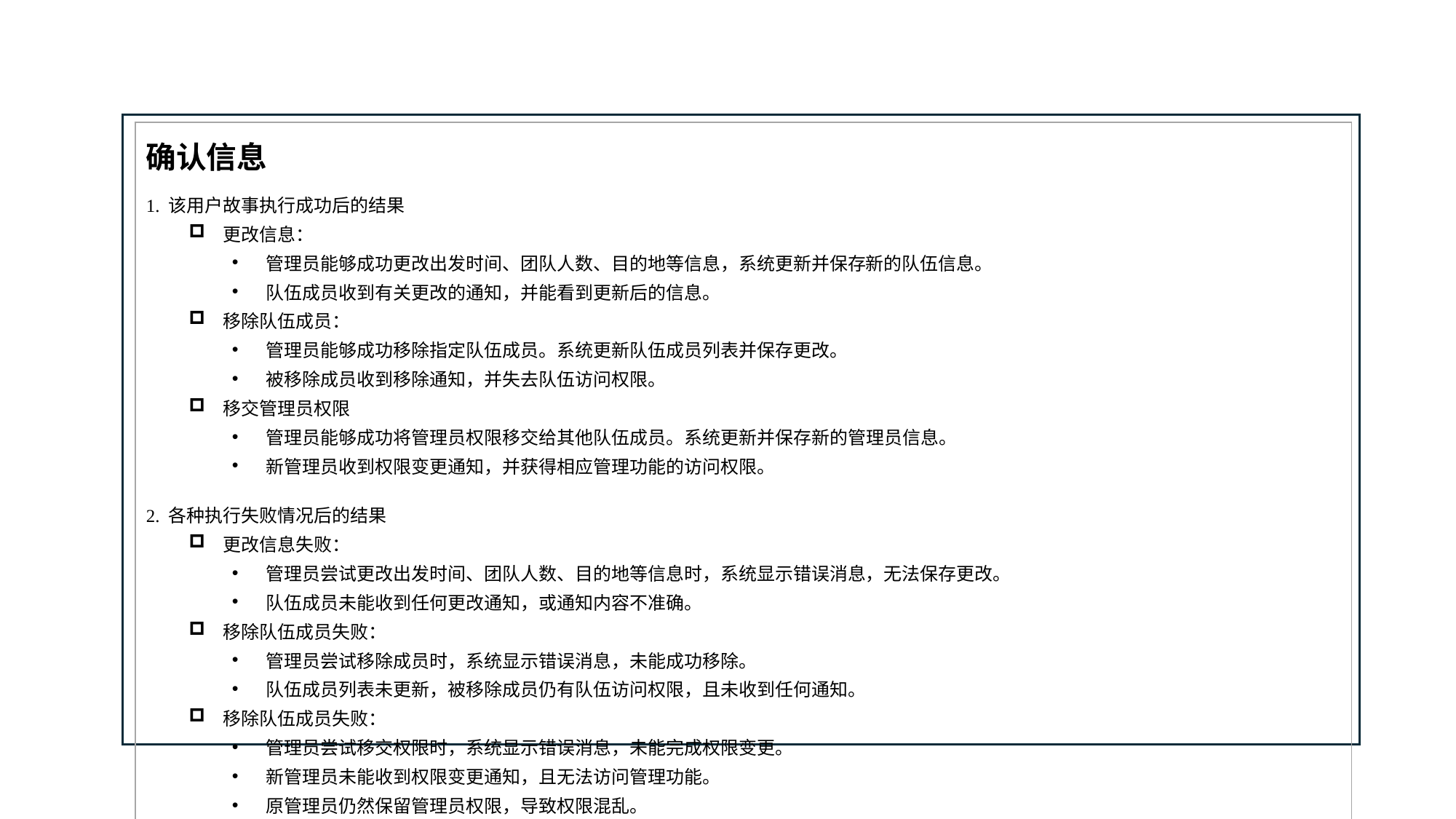

对于新功能，有注释的线框。对于bug，用截图重现的步骤。对于非功能性的故事，解释范围/标准
| 1. 该用户故事执行成功后的结果 更改信息： 管理员能够成功更改出发时间、团队人数、目的地等信息，系统更新并保存新的队伍信息。 队伍成员收到有关更改的通知，并能看到更新后的信息。 移除队伍成员： 管理员能够成功移除指定队伍成员。系统更新队伍成员列表并保存更改。 被移除成员收到移除通知，并失去队伍访问权限。 移交管理员权限 管理员能够成功将管理员权限移交给其他队伍成员。系统更新并保存新的管理员信息。 新管理员收到权限变更通知，并获得相应管理功能的访问权限。 2. 各种执行失败情况后的结果 更改信息失败： 管理员尝试更改出发时间、团队人数、目的地等信息时，系统显示错误消息，无法保存更改。 队伍成员未能收到任何更改通知，或通知内容不准确。 移除队伍成员失败： 管理员尝试移除成员时，系统显示错误消息，未能成功移除。 队伍成员列表未更新，被移除成员仍有队伍访问权限，且未收到任何通知。 移除队伍成员失败： 管理员尝试移交权限时，系统显示错误消息，未能完成权限变更。 新管理员未能收到权限变更通知，且无法访问管理功能。 原管理员仍然保留管理员权限，导致权限混乱。 |
| --- |
确认信息